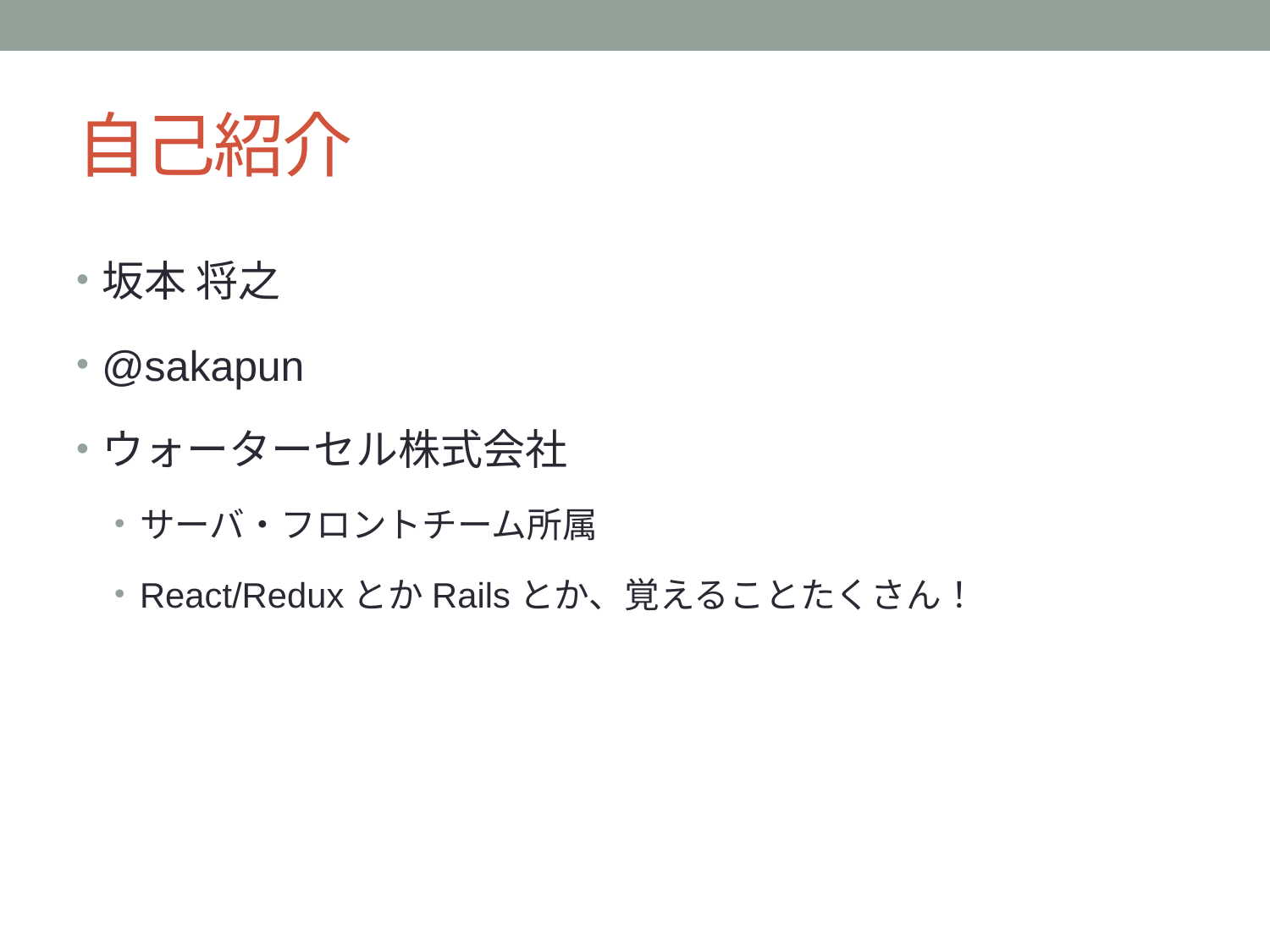

# 自己紹介
坂本 将之
@sakapun
ウォーターセル株式会社
サーバ・フロントチーム所属
React/ReduxとかRailsとか、覚えることたくさん！